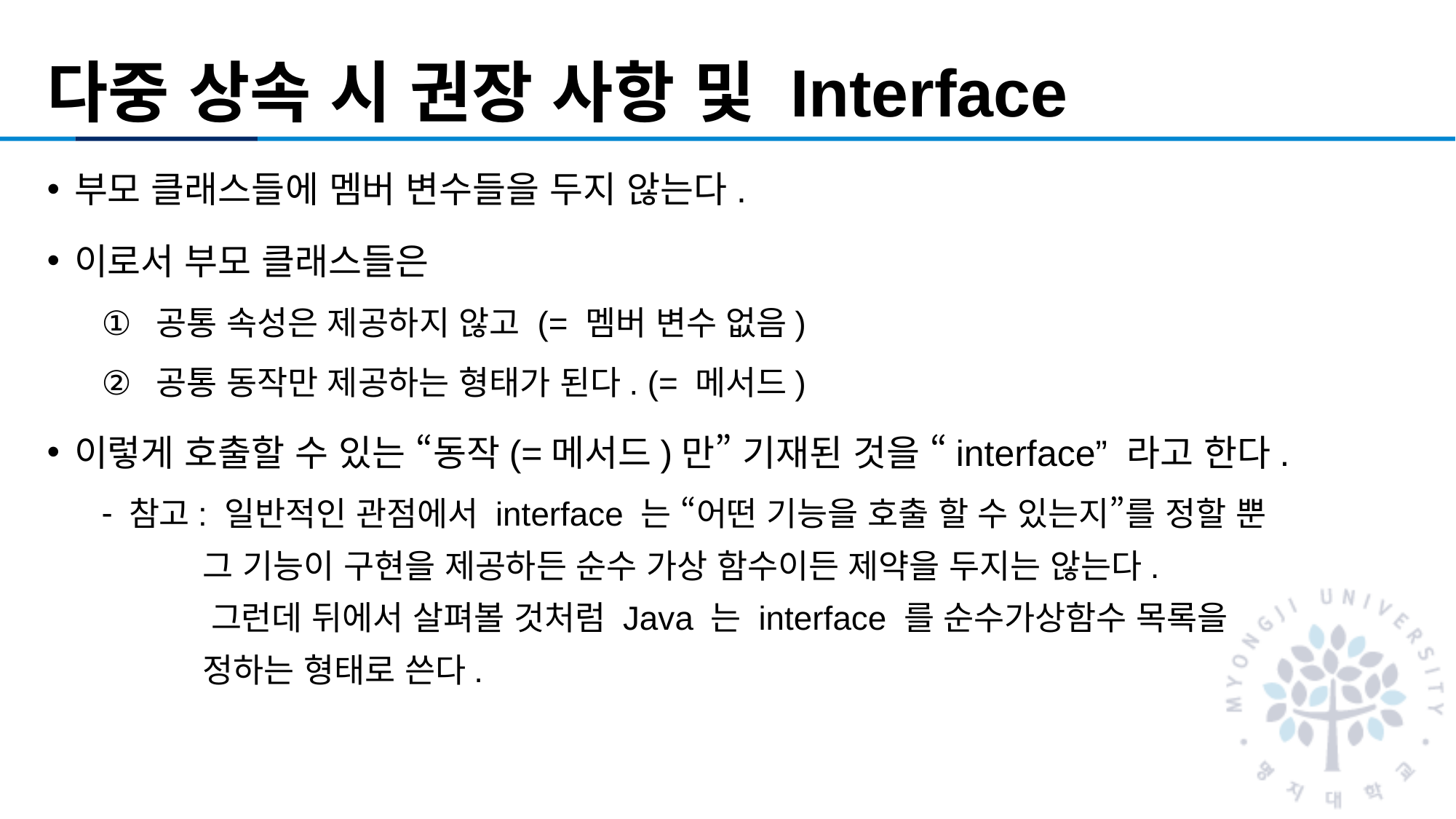

# 다중 상속 시 권장 사항 및 Interface
부모 클래스들에 멤버 변수들을 두지 않는다.
이로서 부모 클래스들은
공통 속성은 제공하지 않고 (= 멤버 변수 없음)
공통 동작만 제공하는 형태가 된다. (= 메서드)
이렇게 호출할 수 있는 “동작(=메서드)만” 기재된 것을 “interface” 라고 한다.
참고: 일반적인 관점에서 interface 는 “어떤 기능을 호출 할 수 있는지”를 정할 뿐
        그 기능이 구현을 제공하든 순수 가상 함수이든 제약을 두지는 않는다.
        그런데 뒤에서 살펴볼 것처럼 Java 는 interface 를 순수가상함수 목록을
        정하는 형태로 쓴다.